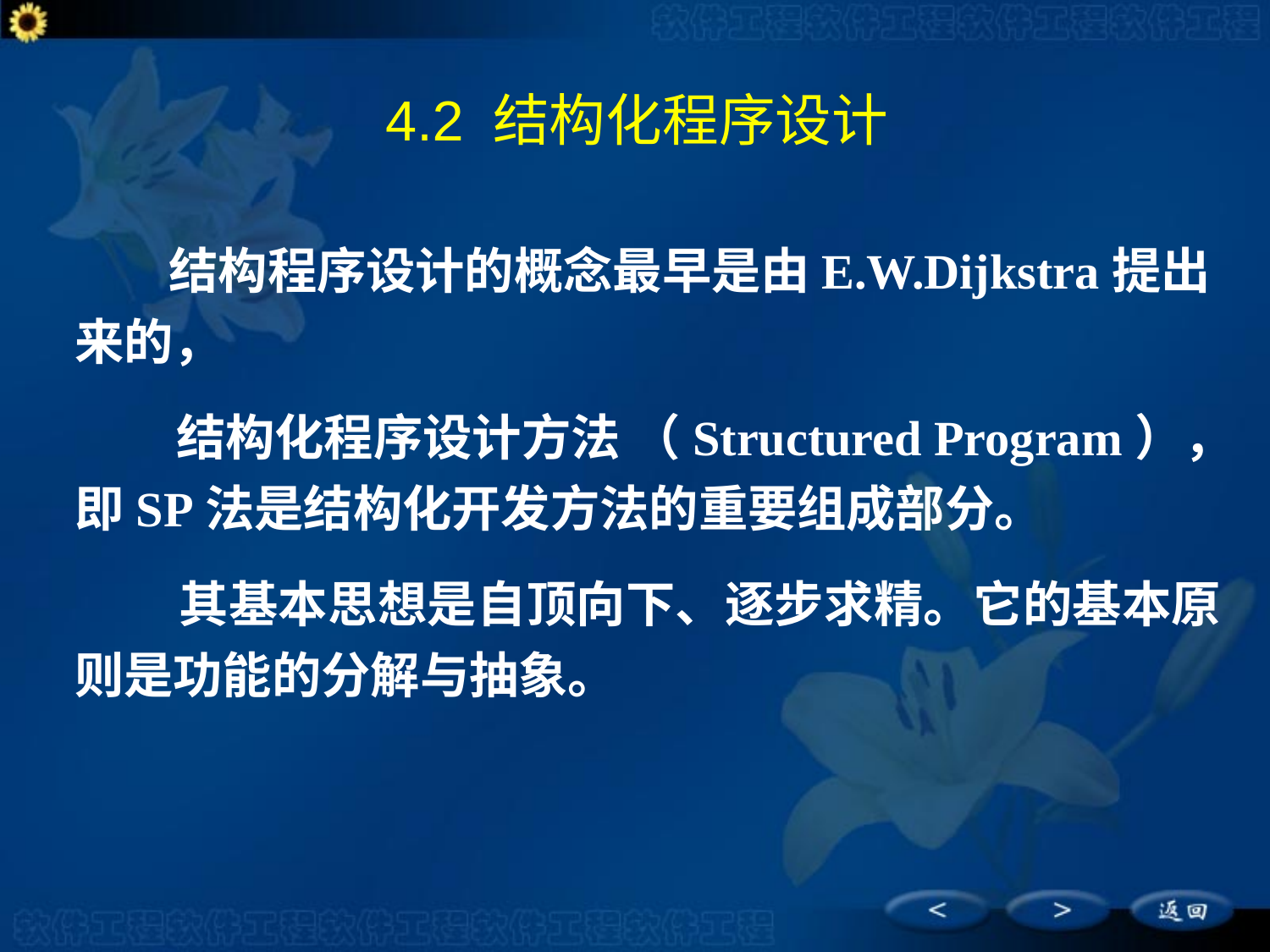

4.2 结构化程序设计
　　 结构程序设计的概念最早是由E.W.Dijkstra提出来的，
        结构化程序设计方法 （Structured Program），即SP法是结构化开发方法的重要组成部分。
        其基本思想是自顶向下、逐步求精。它的基本原则是功能的分解与抽象。